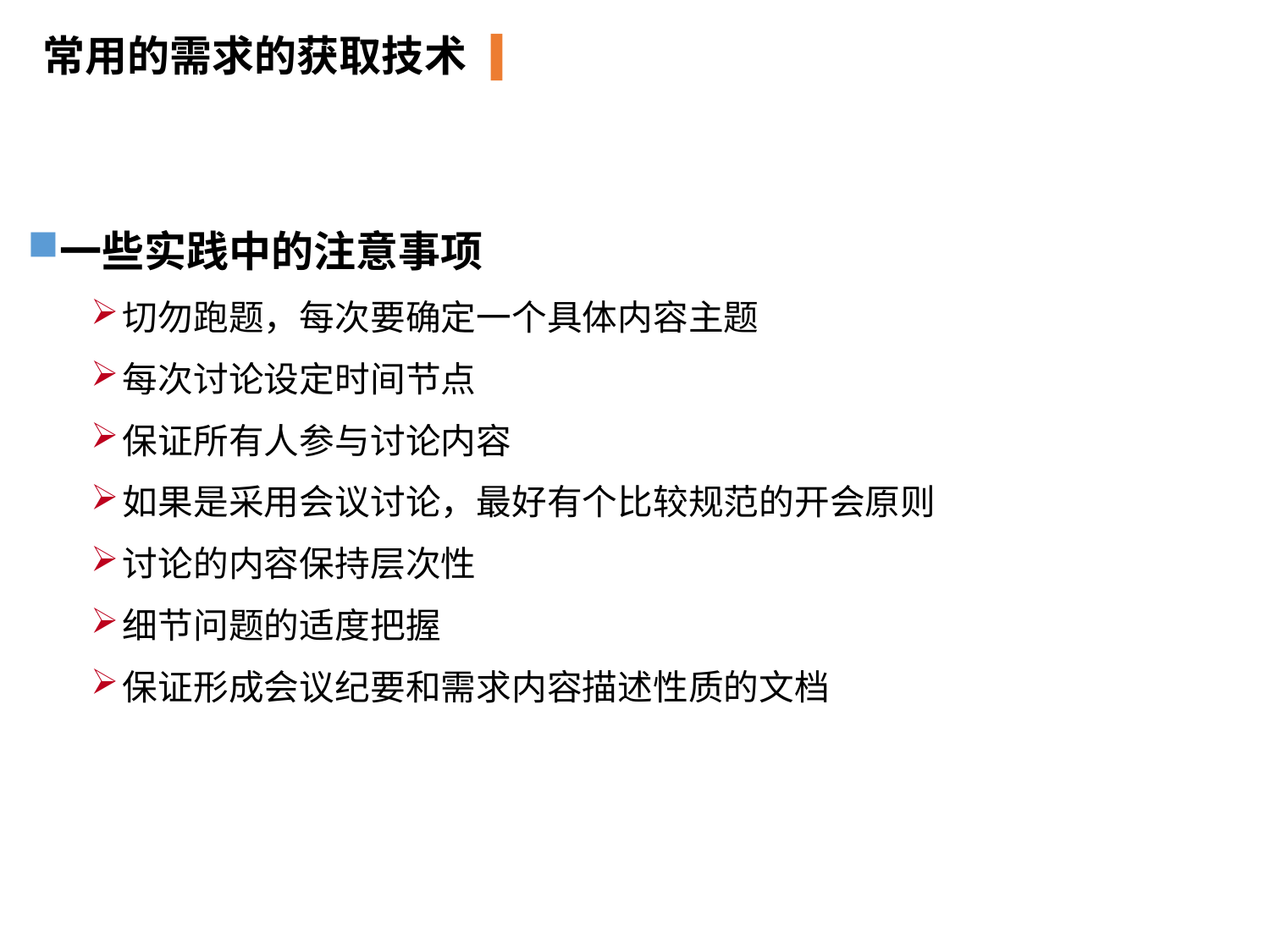

常用的需求的获取技术

一些实践中的注意事项
切勿跑题，每次要确定一个具体内容主题
每次讨论设定时间节点
保证所有人参与讨论内容
如果是采用会议讨论，最好有个比较规范的开会原则
讨论的内容保持层次性
细节问题的适度把握
保证形成会议纪要和需求内容描述性质的文档